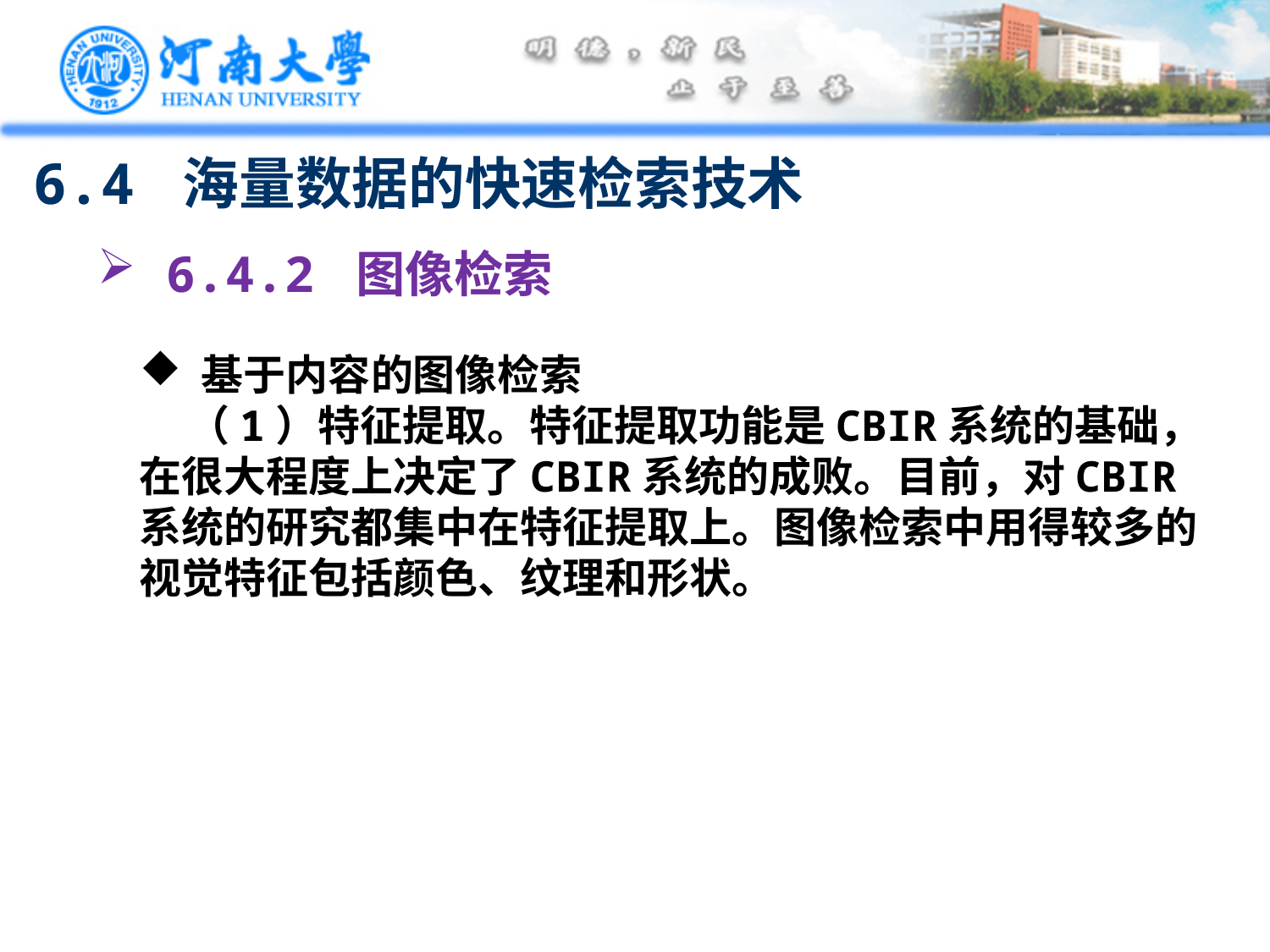

6.4 海量数据的快速检索技术
 6.4.2 图像检索
 基于内容的图像检索
    （1）特征提取。特征提取功能是CBIR系统的基础，在很大程度上决定了CBIR系统的成败。目前，对CBIR系统的研究都集中在特征提取上。图像检索中用得较多的视觉特征包括颜色、纹理和形状。